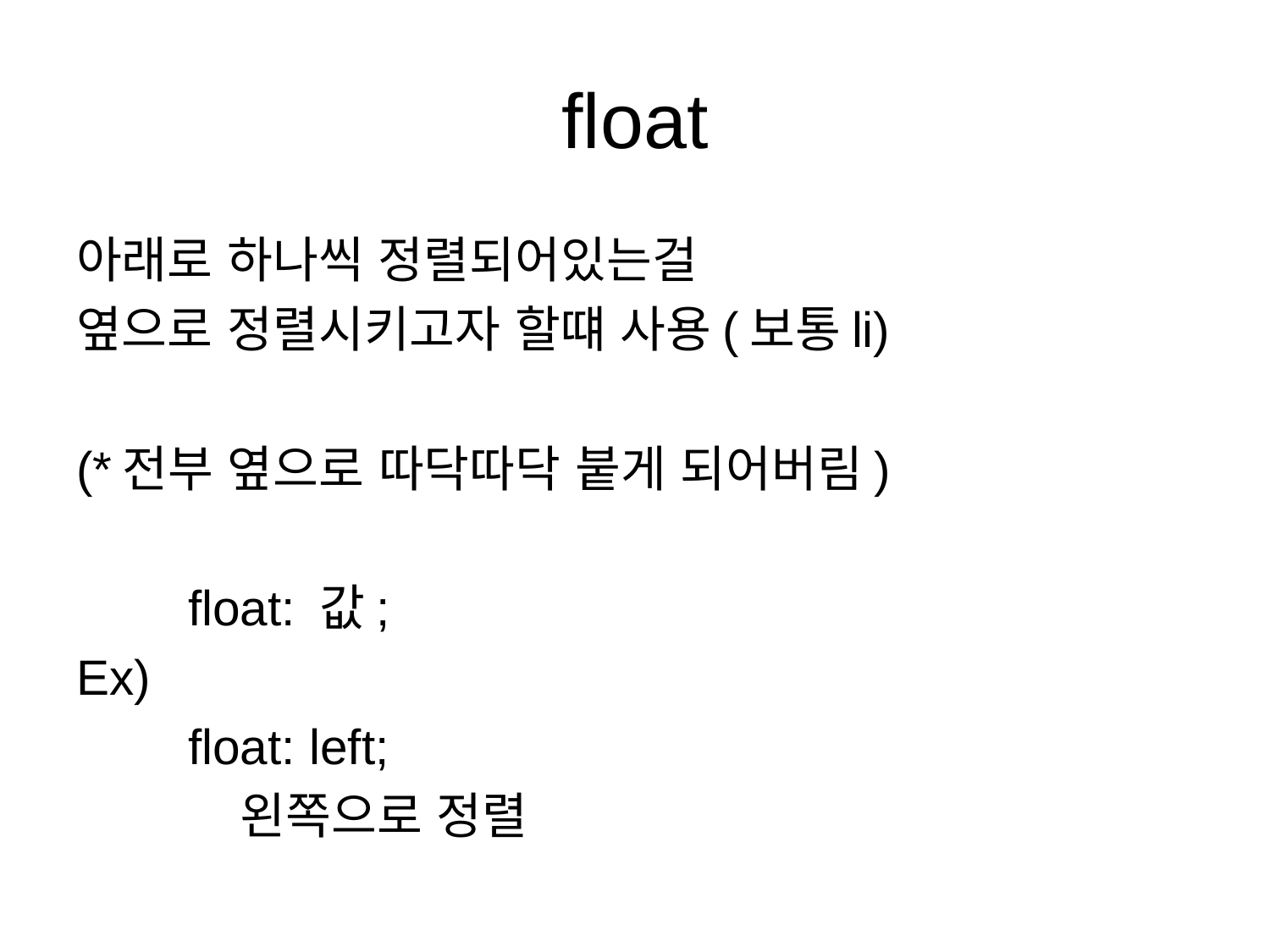

# float
아래로 하나씩 정렬되어있는걸
옆으로 정렬시키고자 할떄 사용(보통li)

(*전부 옆으로 따닥따닥 붙게 되어버림)

		float: 값;
Ex)
		float: left;
	   왼쪽으로 정렬